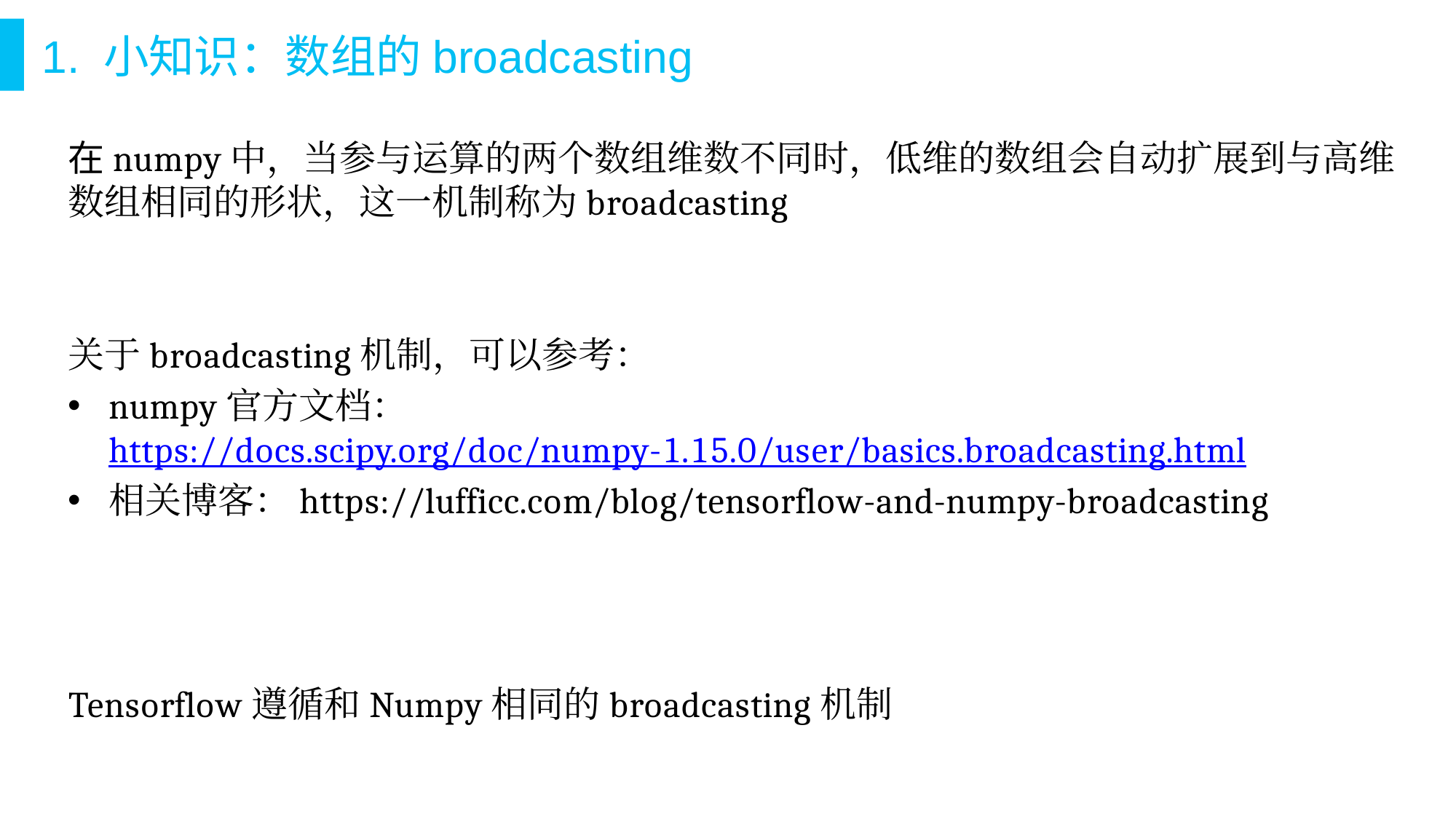

# 1. 小知识：数组的broadcasting
在numpy中，当参与运算的两个数组维数不同时，低维的数组会自动扩展到与高维数组相同的形状，这一机制称为broadcasting

关于broadcasting机制，可以参考：
numpy官方文档：https://docs.scipy.org/doc/numpy-1.15.0/user/basics.broadcasting.html
相关博客：https://lufficc.com/blog/tensorflow-and-numpy-broadcasting

Tensorflow遵循和Numpy相同的broadcasting机制